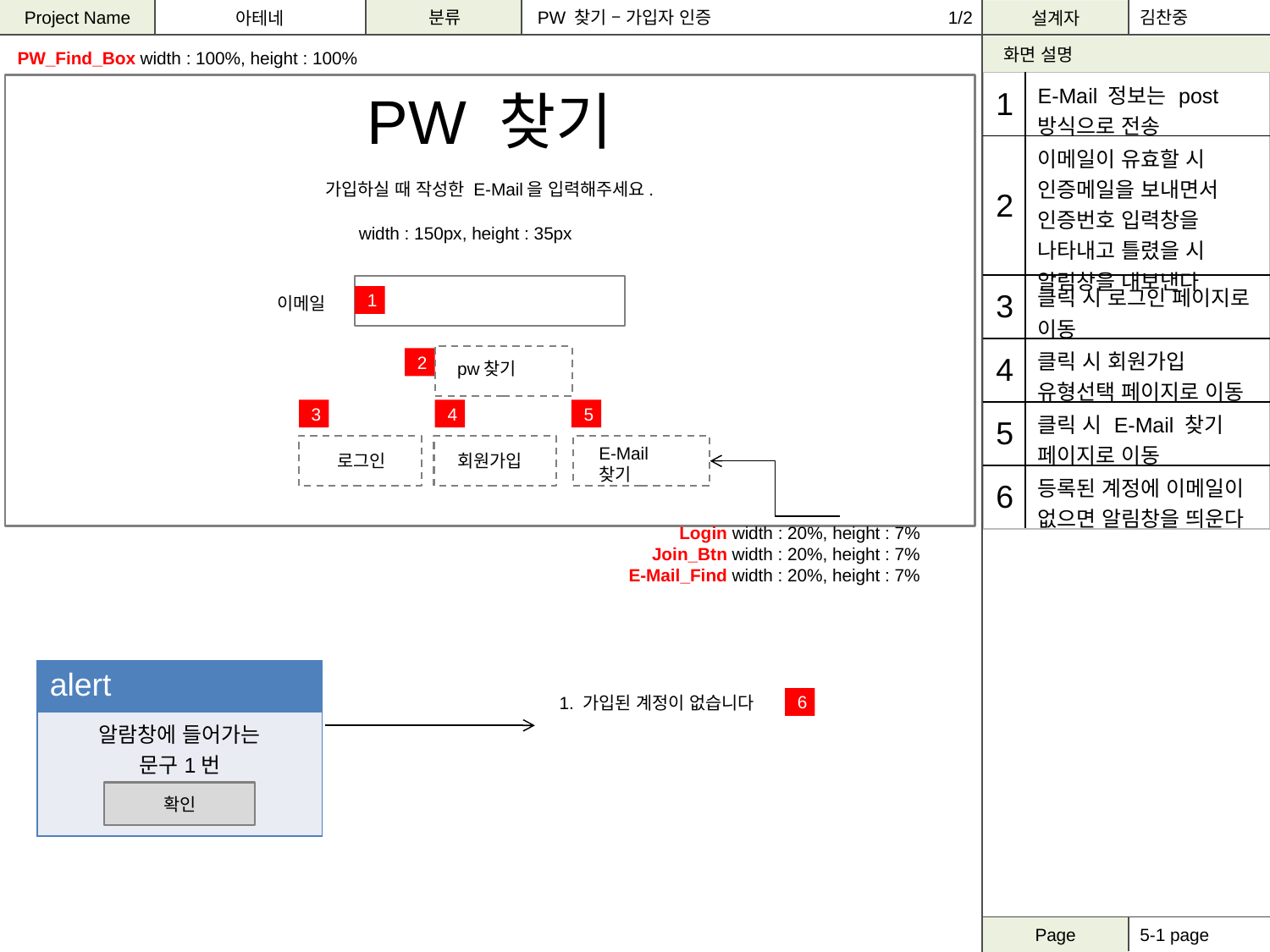

PW 찾기 – 가입자 인증
1/2
김찬중
PW_Find_Box width : 100%, height : 100%
| 1 | E-Mail 정보는 post 방식으로 전송 |
| --- | --- |
| 2 | 이메일이 유효할 시 인증메일을 보내면서 인증번호 입력창을 나타내고 틀렸을 시 알림창을 내보낸다 |
| 3 | 클릭 시 로그인 페이지로 이동 |
| 4 | 클릭 시 회원가입 유형선택 페이지로 이동 |
| 5 | 클릭 시 E-Mail 찾기 페이지로 이동 |
| 6 | 등록된 계정에 이메일이 없으면 알림창을 띄운다 |

PW 찾기
가입하실 때 작성한 E-Mail을 입력해주세요.
width : 150px, height : 35px

이메일
1

2
pw찾기
3
4
5

E-Mail
찾기
로그인
회원가입
Login width : 20%, height : 7%
Join_Btn width : 20%, height : 7%
E-Mail_Find width : 20%, height : 7%
| alert |
| --- |
| 알람창에 들어가는 문구1번 |
1. 가입된 계정이 없습니다
6
확인
5-1 page